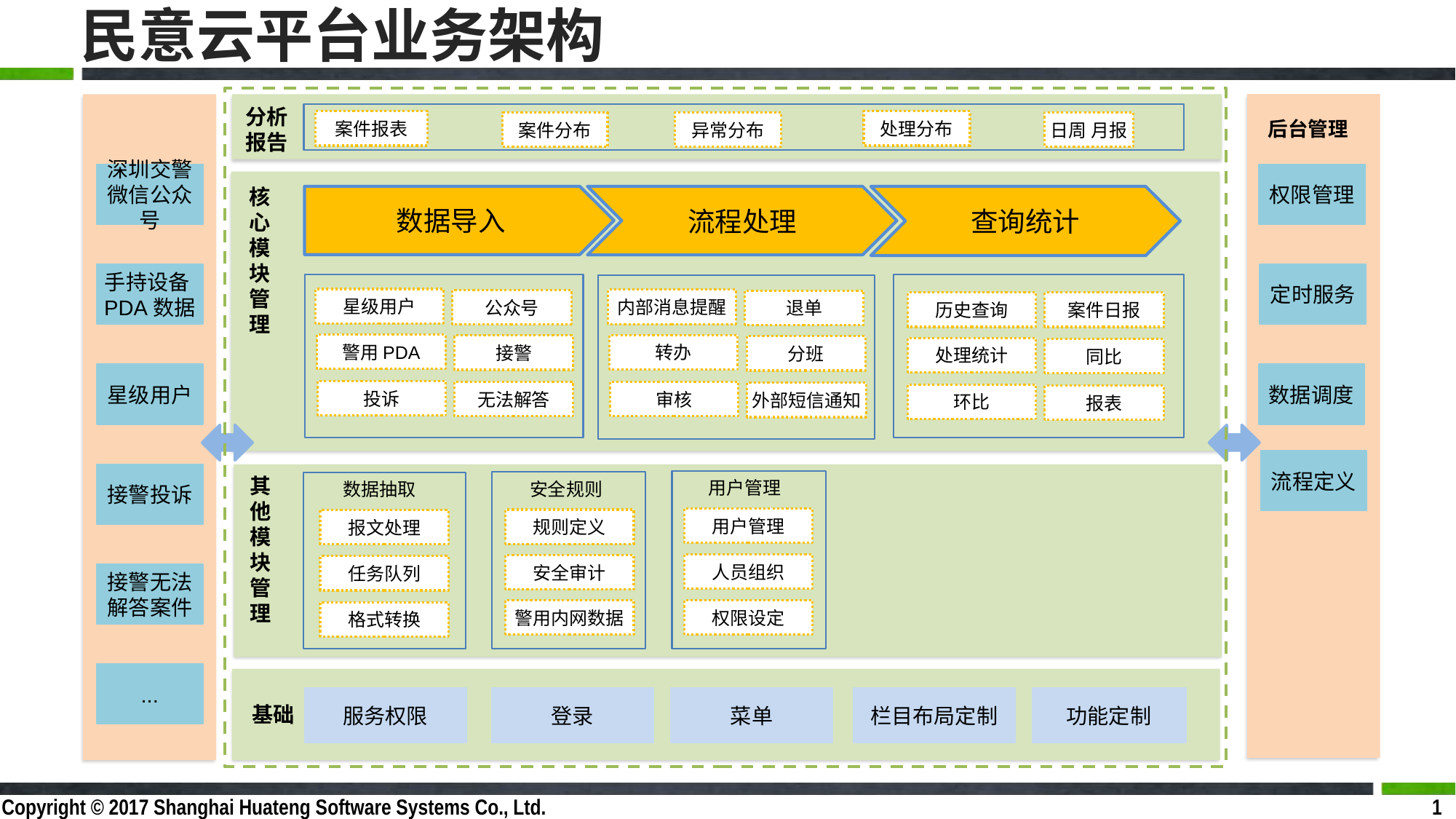

# 民意云平台业务架构

分析报告

案件报表
处理分布
案件分布
异常分布
日周 月报
后台管理
深圳交警微信公众号
权限管理

核心模块管理
数据导入
流程处理
查询统计
手持设备PDA数据
定时服务

星级用户
内部消息提醒
公众号
退单
历史查询
案件日报
警用PDA
转办
接警
分班
处理统计
同比
星级用户
数据调度
投诉
审核
无法解答
外部短信通知
环比
报表

流程定义
接警投诉

其他模块管理

用户管理
安全规则
数据抽取
用户管理
规则定义
报文处理
人员组织
安全审计
任务队列
接警无法解答案件
警用内网数据
权限设定
格式转换
...

服务权限
登录
菜单
栏目布局定制
功能定制
基础